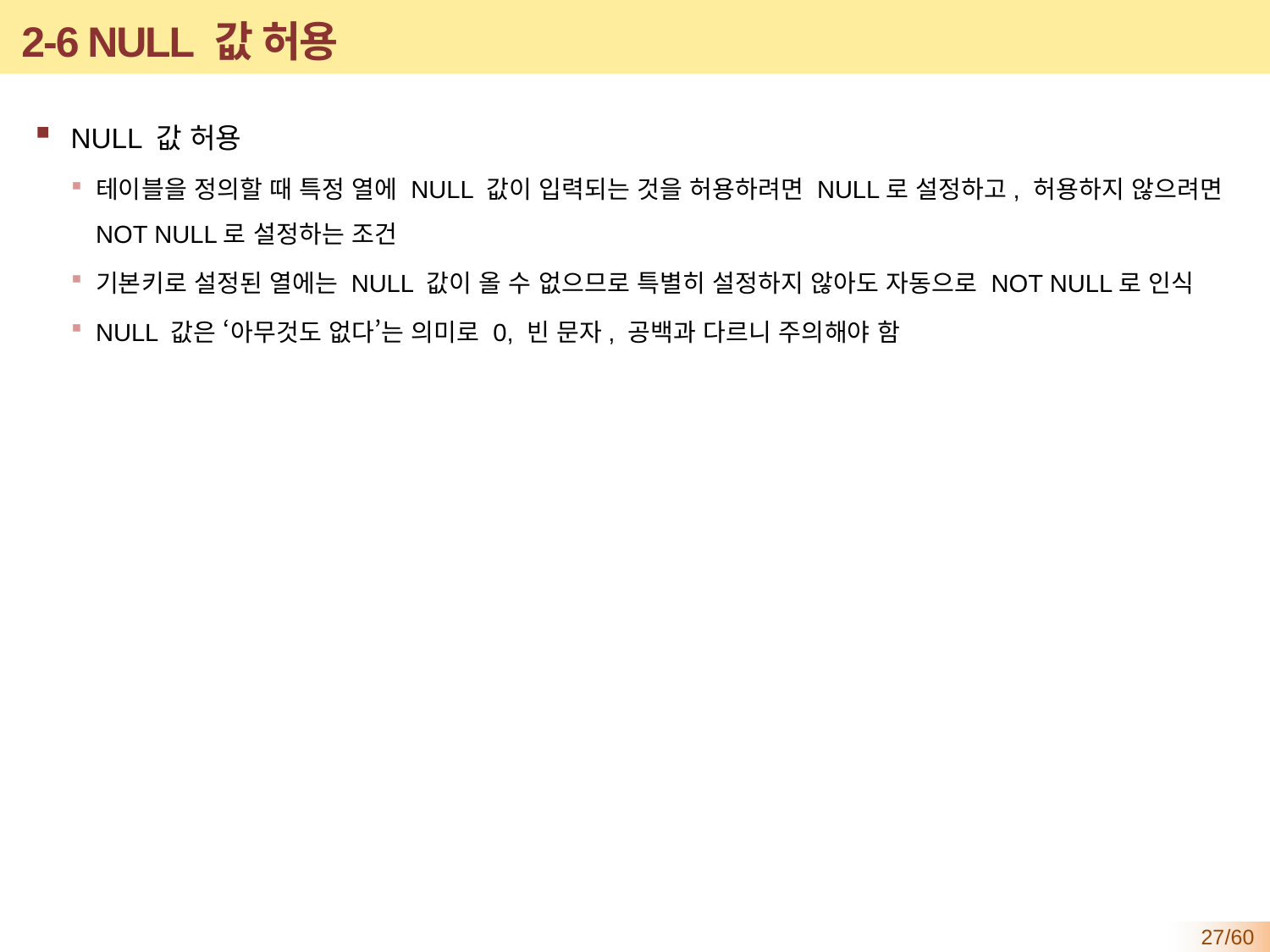

# 2-6 NULL 값 허용
NULL 값 허용
테이블을 정의할 때 특정 열에 NULL 값이 입력되는 것을 허용하려면 NULL로 설정하고, 허용하지 않으려면 NOT NULL로 설정하는 조건
기본키로 설정된 열에는 NULL 값이 올 수 없으므로 특별히 설정하지 않아도 자동으로 NOT NULL로 인식
NULL 값은 ‘아무것도 없다’는 의미로 0, 빈 문자, 공백과 다르니 주의해야 함